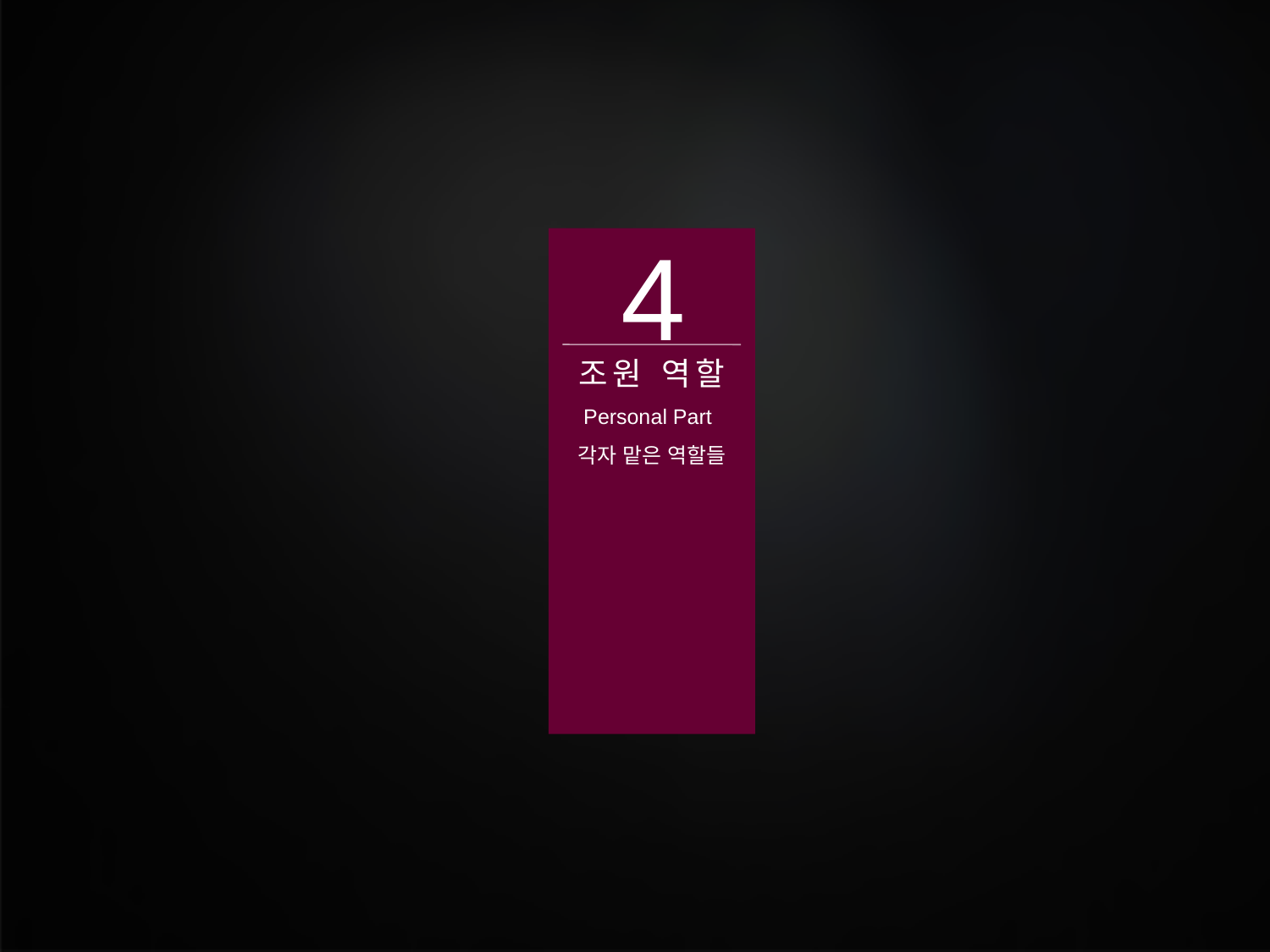

4

조원 역할
Personal Part
각자 맡은 역할들